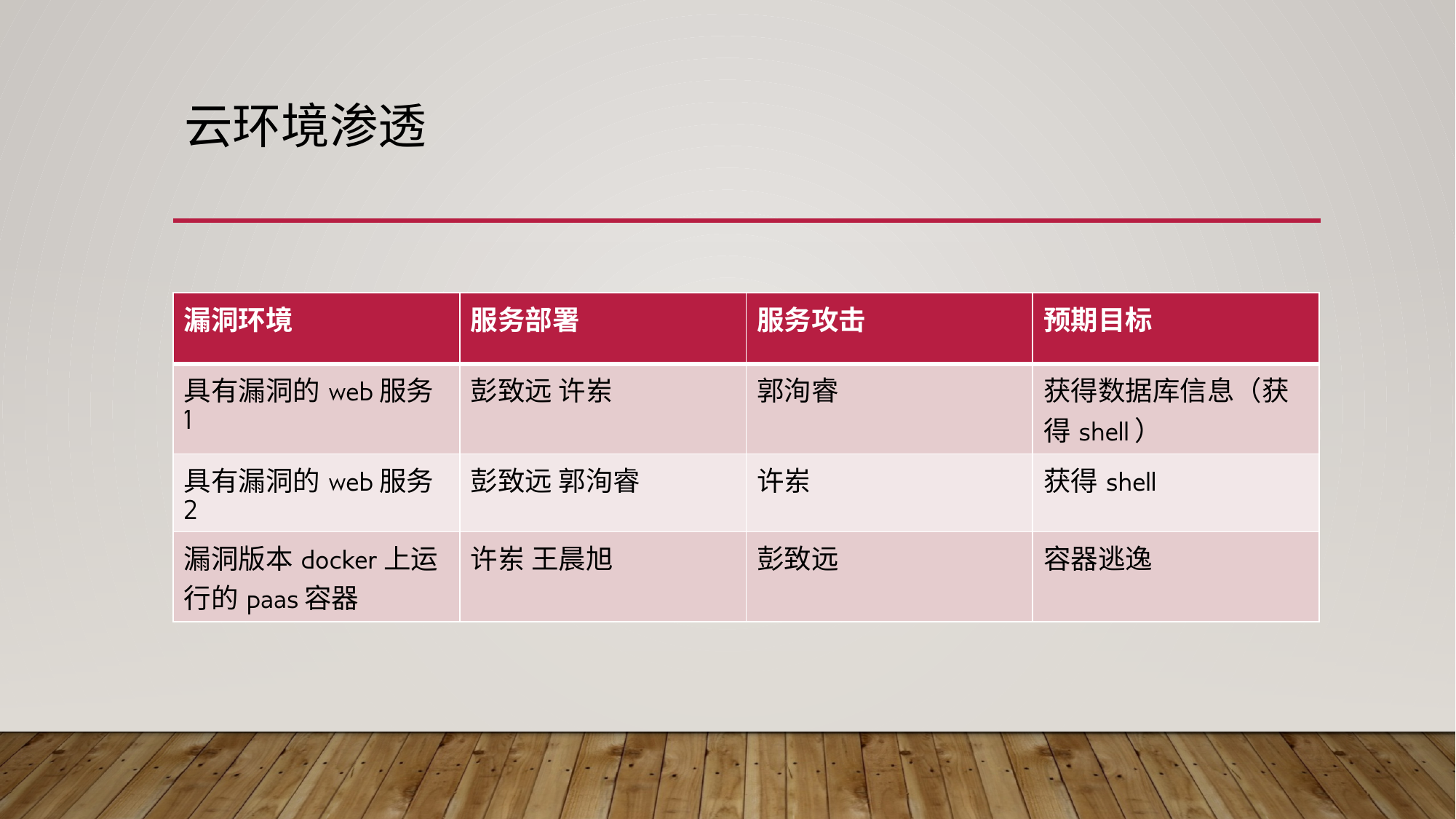

# 云环境渗透
| 漏洞环境 | 服务部署 | 服务攻击 | 预期目标 |
| --- | --- | --- | --- |
| 具有漏洞的web服务1 | 彭致远 许岽 | 郭洵睿 | 获得数据库信息（获得shell） |
| 具有漏洞的web服务2 | 彭致远 郭洵睿 | 许岽 | 获得shell |
| 漏洞版本docker上运行的paas容器 | 许岽 王晨旭 | 彭致远 | 容器逃逸 |